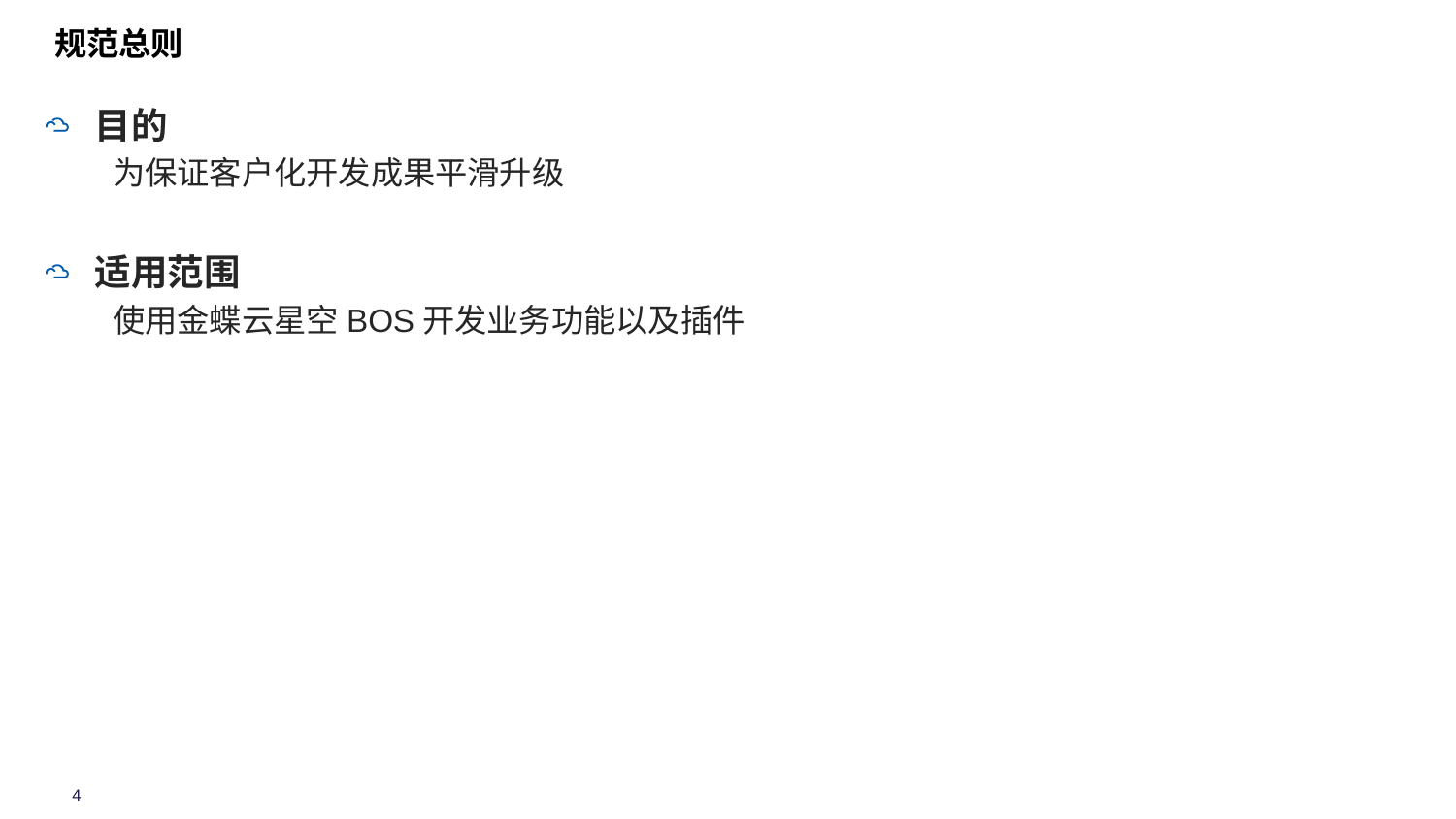

# 规范总则
目的
为保证客户化开发成果平滑升级

适用范围
使用金蝶云星空BOS开发业务功能以及插件